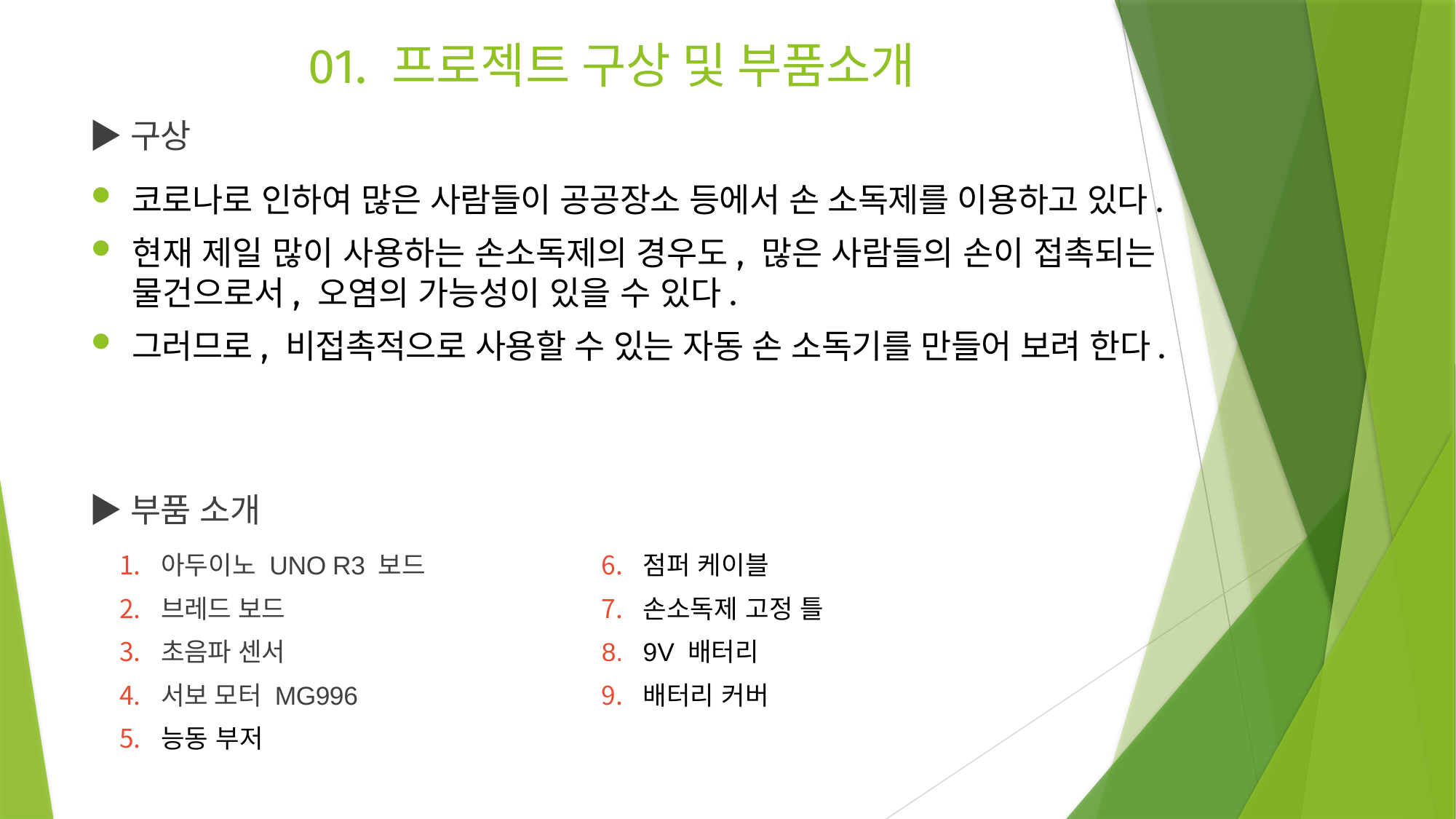

# 01. 프로젝트 구상 및 부품소개
▶구상
코로나로 인하여 많은 사람들이 공공장소 등에서 손 소독제를 이용하고 있다.
현재 제일 많이 사용하는 손소독제의 경우도, 많은 사람들의 손이 접촉되는 물건으로서, 오염의 가능성이 있을 수 있다.
그러므로, 비접촉적으로 사용할 수 있는 자동 손 소독기를 만들어 보려 한다.

▶부품 소개
아두이노 UNO R3 보드
브레드 보드
초음파 센서
서보 모터 MG996
능동 부저

점퍼 케이블
손소독제 고정 틀
9V 배터리
배터리 커버